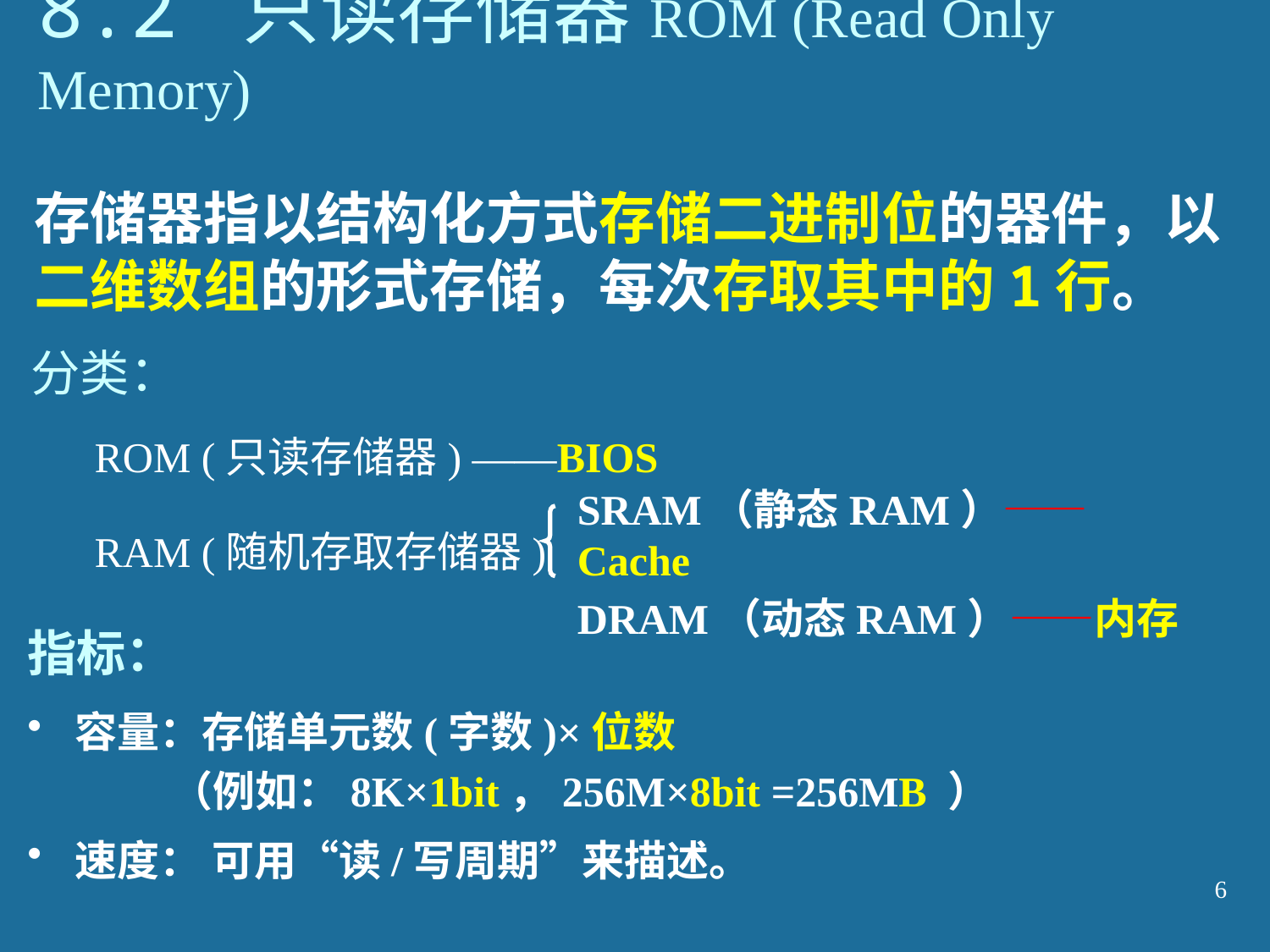

8.2 只读存储器ROM (Read Only Memory)
存储器指以结构化方式存储二进制位的器件，以二维数组的形式存储，每次存取其中的1行。
分类：
      ROM (只读存储器) ——BIOS
      RAM (随机存取存储器)
SRAM（静态RAM）——Cache
DRAM（动态RAM）——内存

指标：
容量：存储单元数(字数)×位数
              （例如：8K×1bit，256M×8bit =256MB ）
速度： 可用“读/写周期”来描述。
6